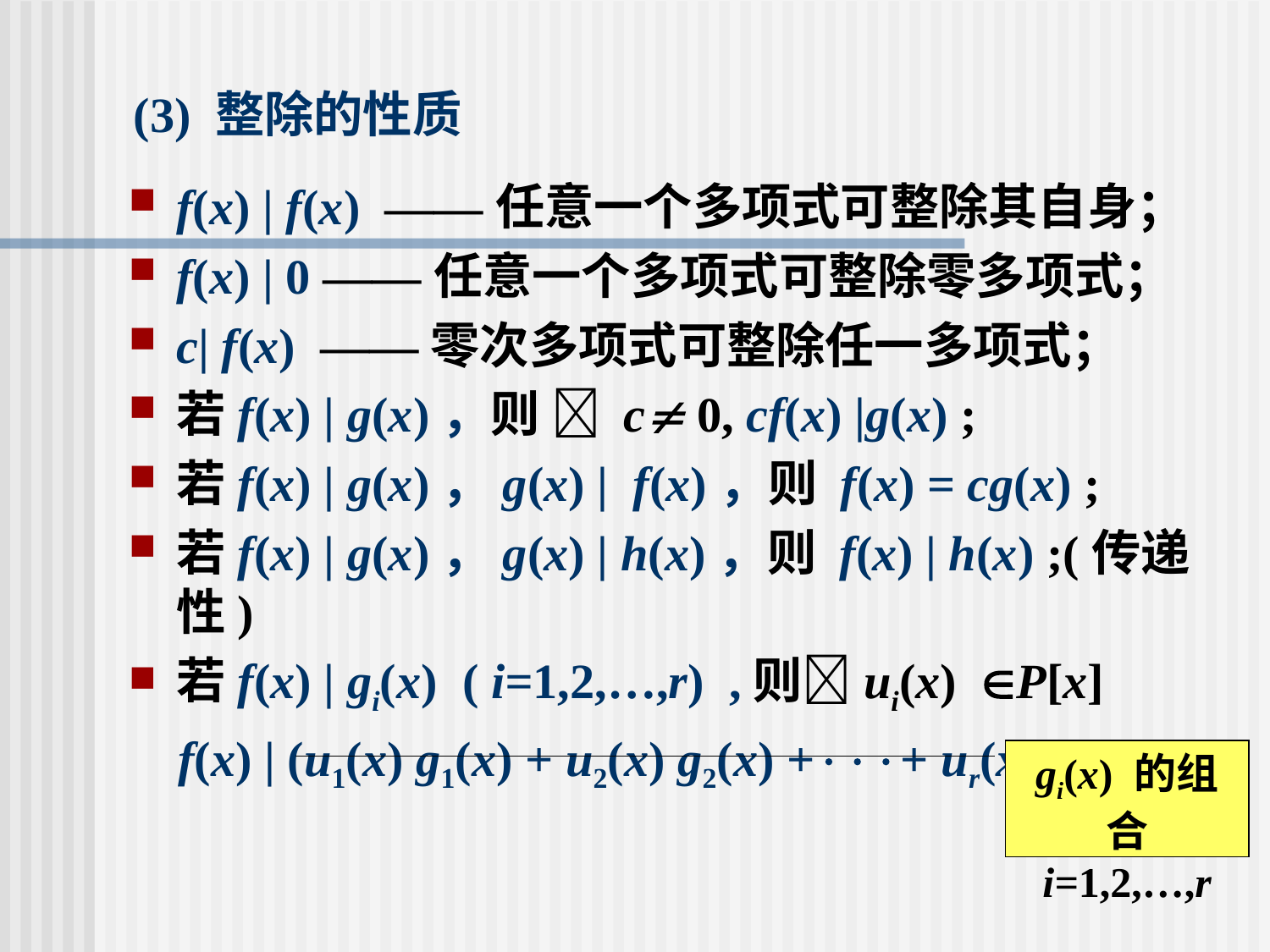

# (3) 整除的性质
f(x) | f(x)  ——任意一个多项式可整除其自身；
f(x) | 0 ——任意一个多项式可整除零多项式；
c| f(x)  ——零次多项式可整除任一多项式；
若f(x) | g(x)，则 ∀ c≠ 0, cf(x) |g(x) ;
若f(x) | g(x)，g(x) |  f(x)，则 f(x) = cg(x) ;
若f(x) | g(x)，g(x) | h(x)，则 f(x) | h(x) ;(传递性)
若f(x) | gi(x)  ( i=1,2,…,r)  ,则∀ui(x)  ∈P[x]
    f(x) | (u1(x) g1(x) + u2(x) g2(x) +⋅⋅⋅+ ur(x) gr(x) )
gi(x) 的组合
i=1,2,…,r